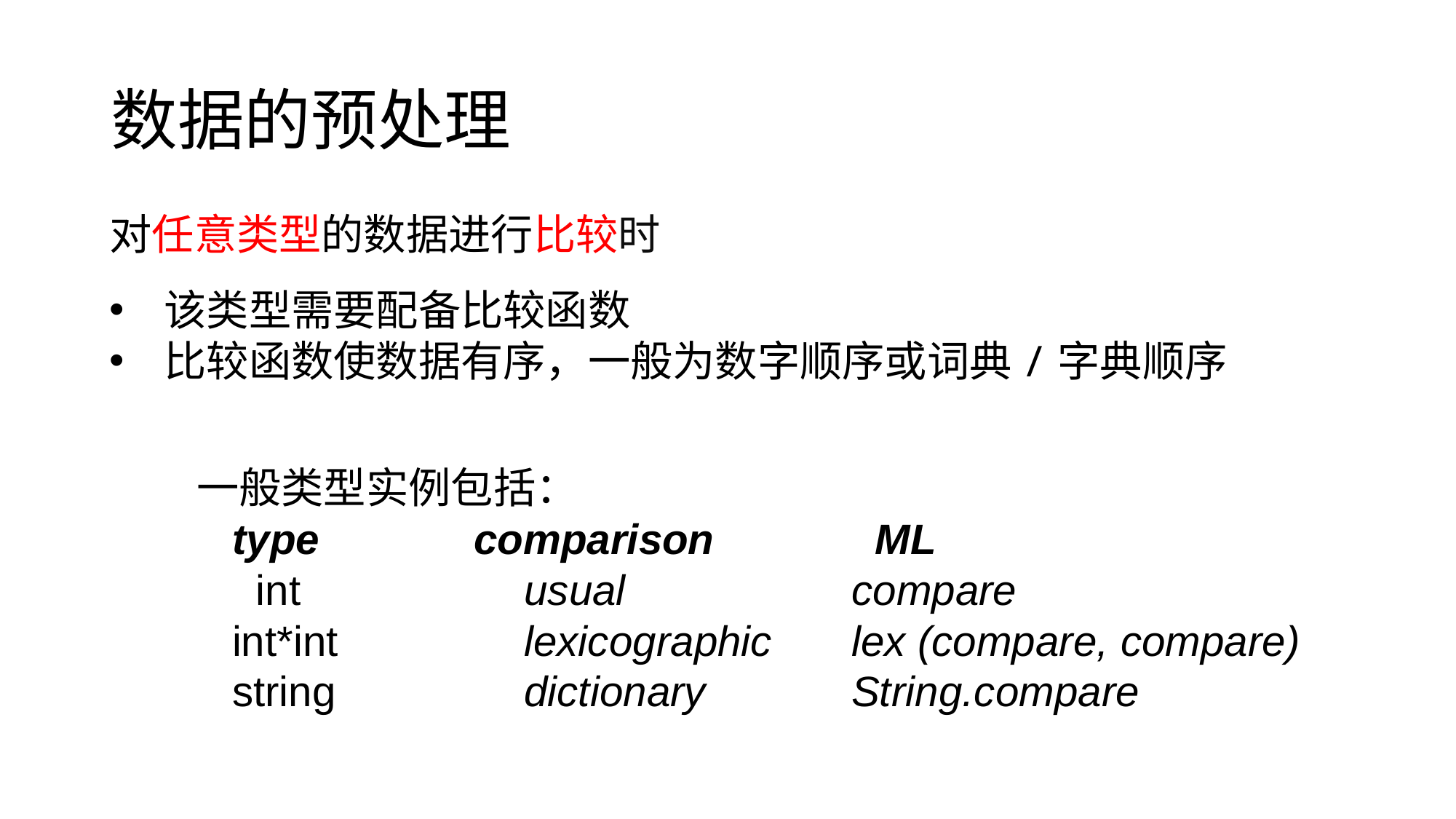

# 数据的预处理
对任意类型的数据进行比较时
该类型需要配备比较函数
比较函数使数据有序，一般为数字顺序或词典/字典顺序
一般类型实例包括：
   type 	     comparison	    	  ML
     int		 	usual			compare
   int*int 		lexicographic	lex (compare, compare)
   string		dictionary		String.compare